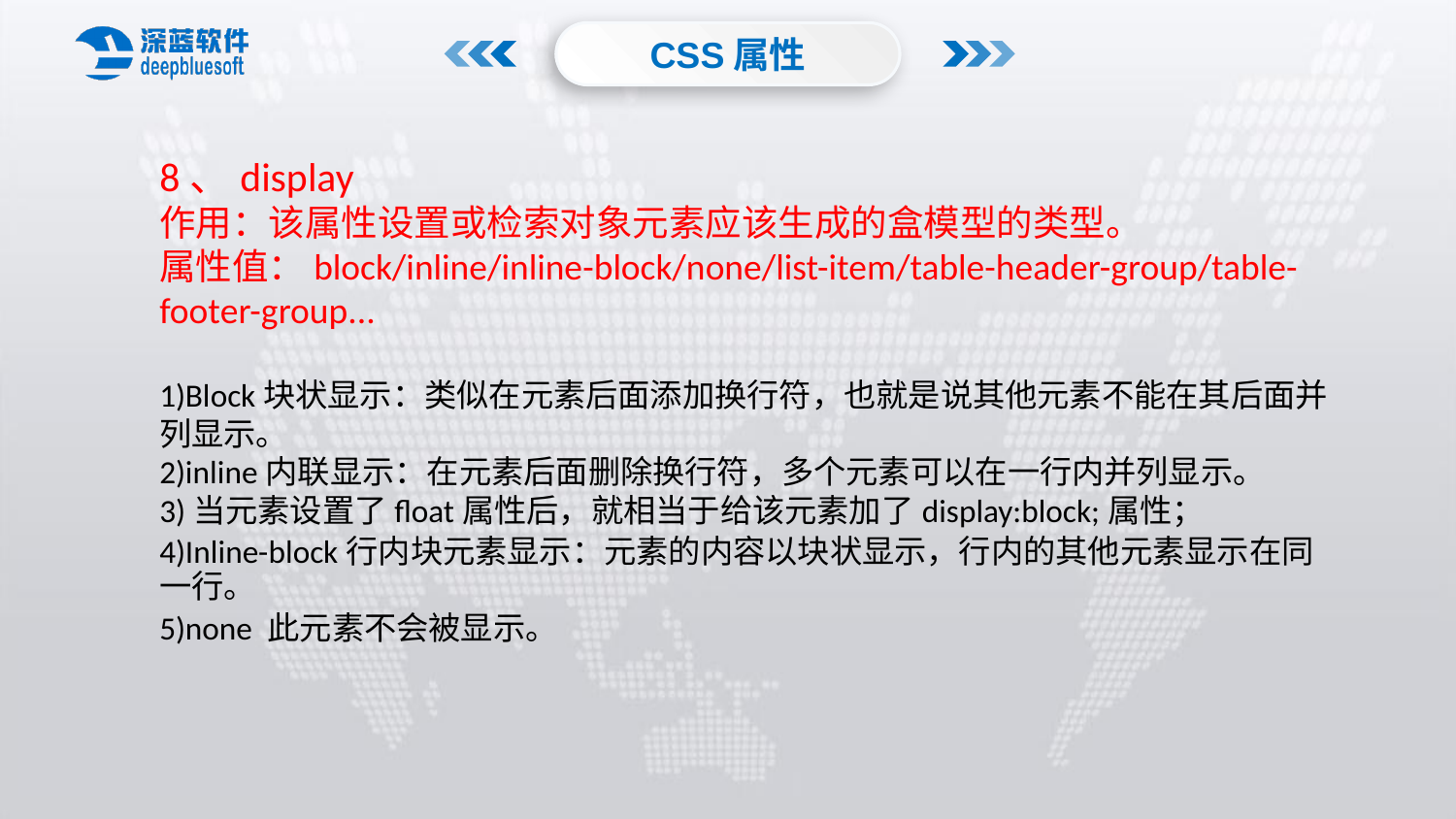

CSS属性

8、display
作用：该属性设置或检索对象元素应该生成的盒模型的类型。
属性值：block/inline/inline-block/none/list-item/table-header-group/table-footer-group...

1)Block块状显示：类似在元素后面添加换行符，也就是说其他元素不能在其后面并列显示。
2)inline内联显示：在元素后面删除换行符，多个元素可以在一行内并列显示。
3)当元素设置了float属性后，就相当于给该元素加了display:block;属性；
4)Inline-block行内块元素显示：元素的内容以块状显示，行内的其他元素显示在同一行。
5)none 此元素不会被显示。